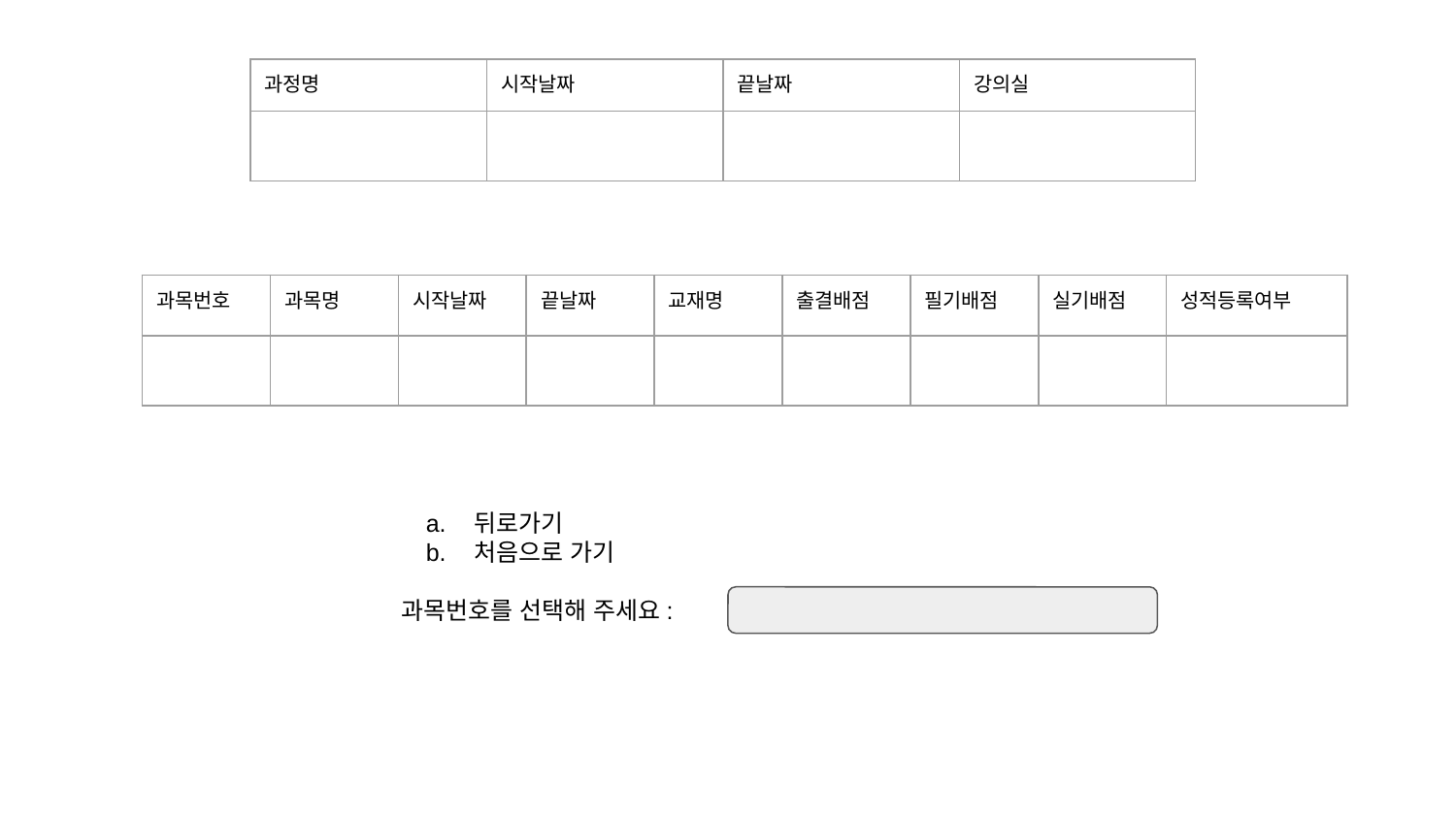

| 과정명 | 시작날짜 | 끝날짜 | 강의실 |
| --- | --- | --- | --- |
|  |  |  |  |
| 과목번호 | 과목명 | 시작날짜 | 끝날짜 | 교재명 | 출결배점 | 필기배점 | 실기배점 | 성적등록여부 |
| --- | --- | --- | --- | --- | --- | --- | --- | --- |
|  |  |  |  |  |  |  |  |  |
뒤로가기
처음으로 가기

과목번호를 선택해 주세요: